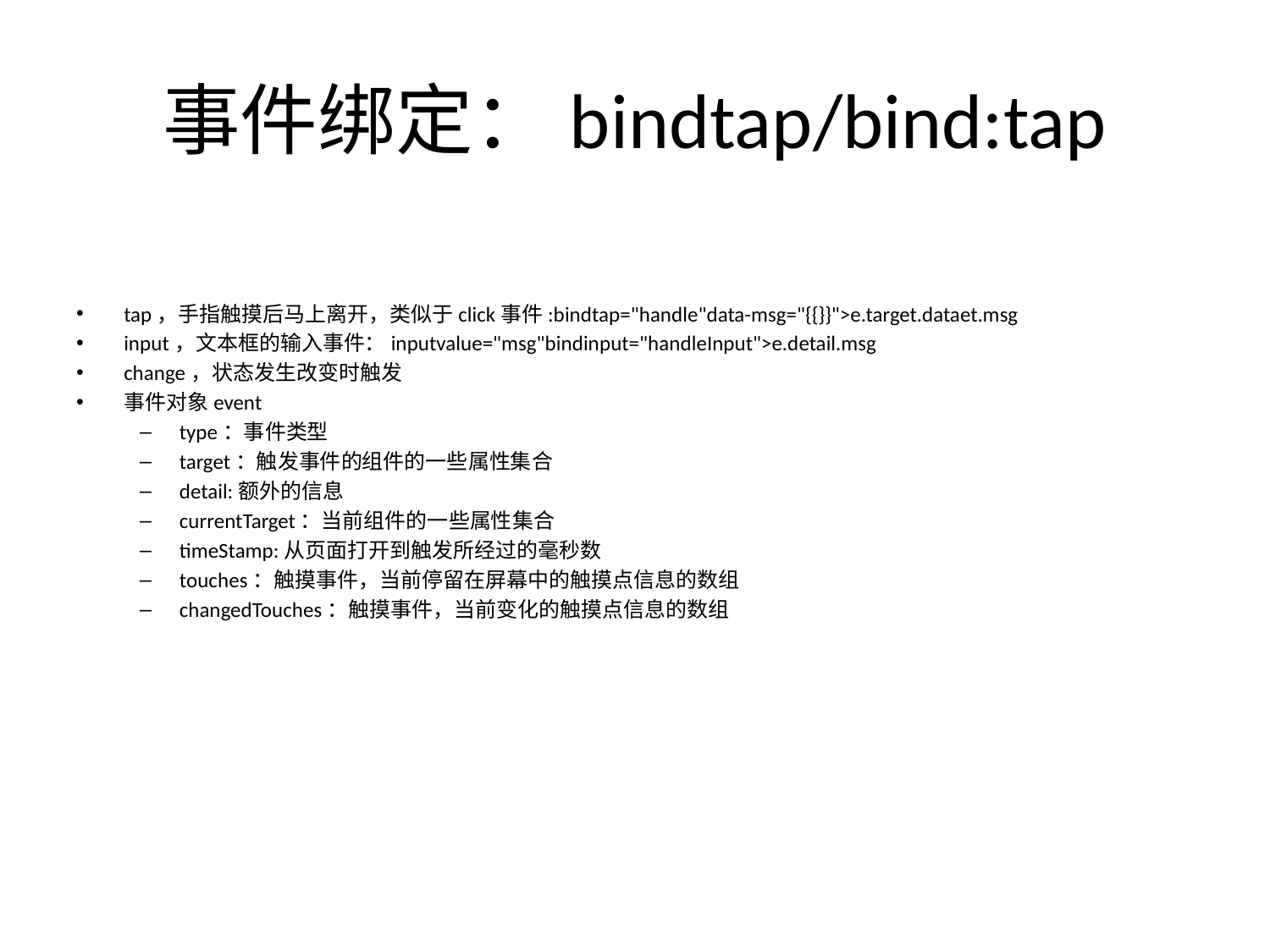

# 事件绑定：bindtap/bind:tap

tap，手指触摸后马上离开，类似于click事件:bindtap="handle"data-msg="{{}}">e.target.dataet.msg
input，文本框的输入事件：inputvalue="msg"bindinput="handleInput">e.detail.msg
change，状态发生改变时触发
事件对象event
type：事件类型
target：触发事件的组件的一些属性集合
detail:额外的信息
currentTarget：当前组件的一些属性集合
timeStamp:从页面打开到触发所经过的毫秒数
touches：触摸事件，当前停留在屏幕中的触摸点信息的数组
changedTouches：触摸事件，当前变化的触摸点信息的数组